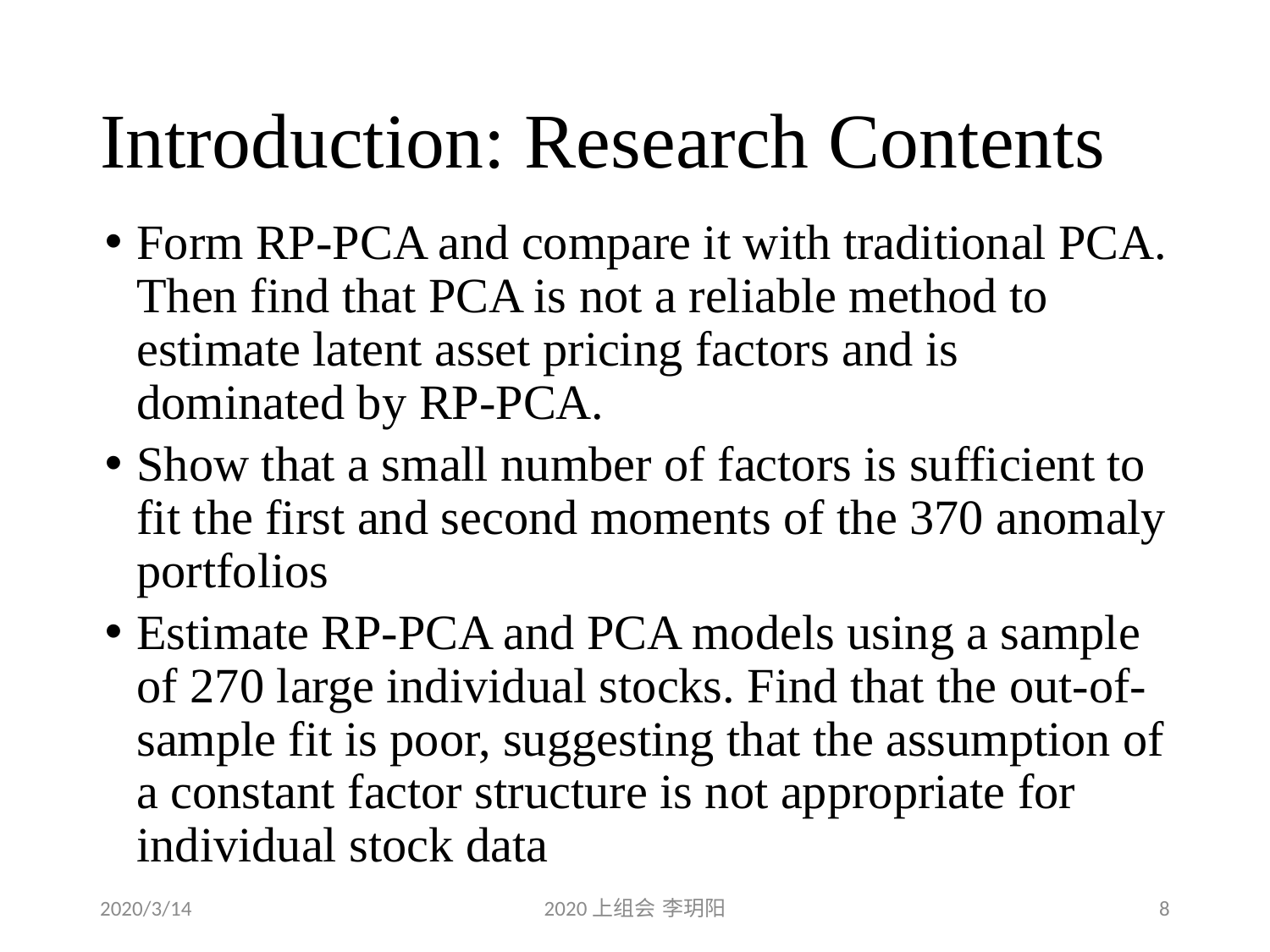

# Introduction: Research Contents
Form RP-PCA and compare it with traditional PCA. Then find that PCA is not a reliable method to estimate latent asset pricing factors and is dominated by RP-PCA.
Show that a small number of factors is sufficient to fit the first and second moments of the 370 anomaly portfolios
Estimate RP-PCA and PCA models using a sample of 270 large individual stocks. Find that the out-of-sample fit is poor, suggesting that the assumption of a constant factor structure is not appropriate for individual stock data
2020/3/14
2020上组会 李玥阳
8